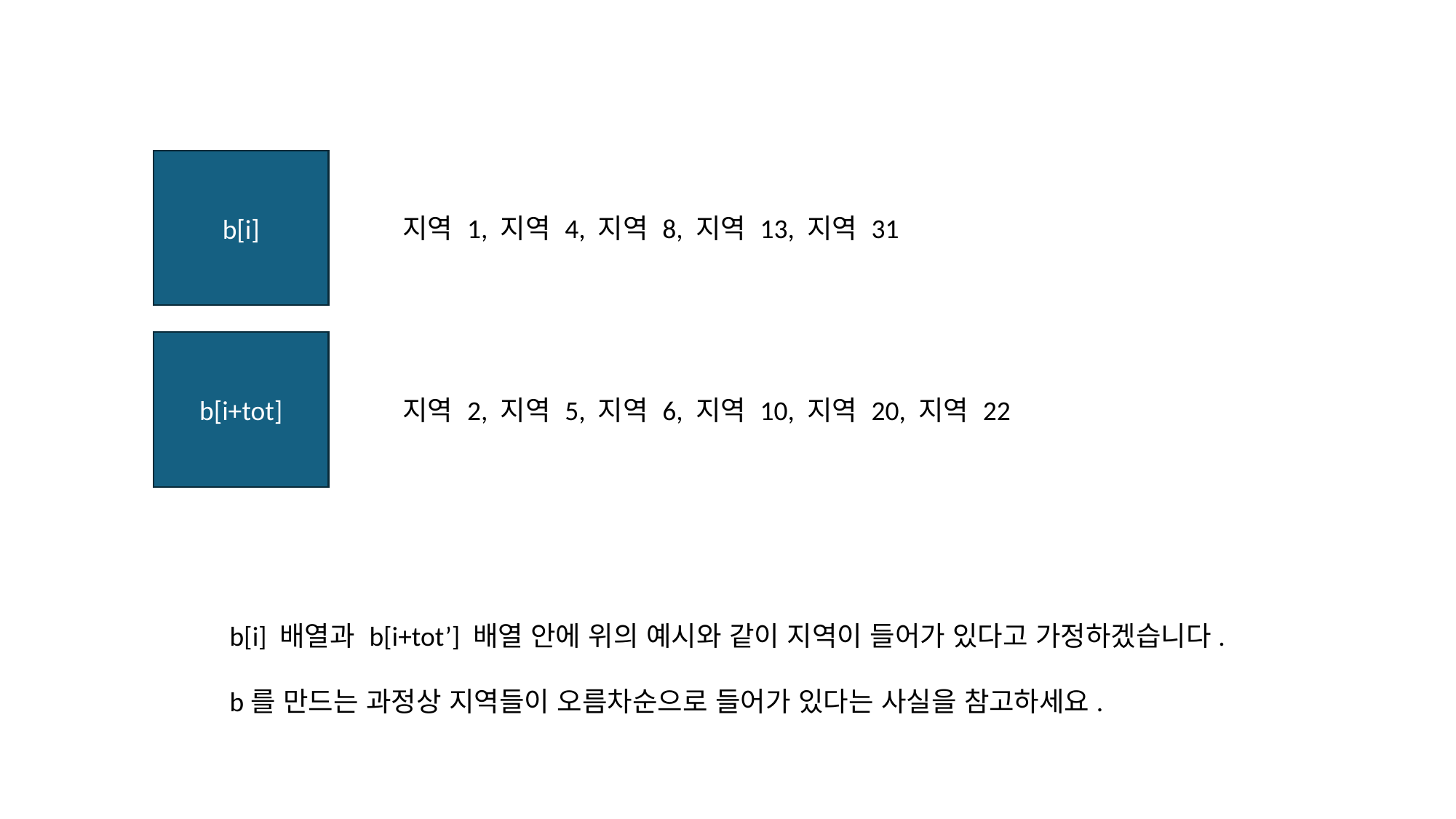

b[i]
지역 1, 지역 4, 지역 8, 지역 13, 지역 31
b[i+tot]
지역 2, 지역 5, 지역 6, 지역 10, 지역 20, 지역 22
b[i] 배열과 b[i+tot’] 배열 안에 위의 예시와 같이 지역이 들어가 있다고 가정하겠습니다.

b를 만드는 과정상 지역들이 오름차순으로 들어가 있다는 사실을 참고하세요.